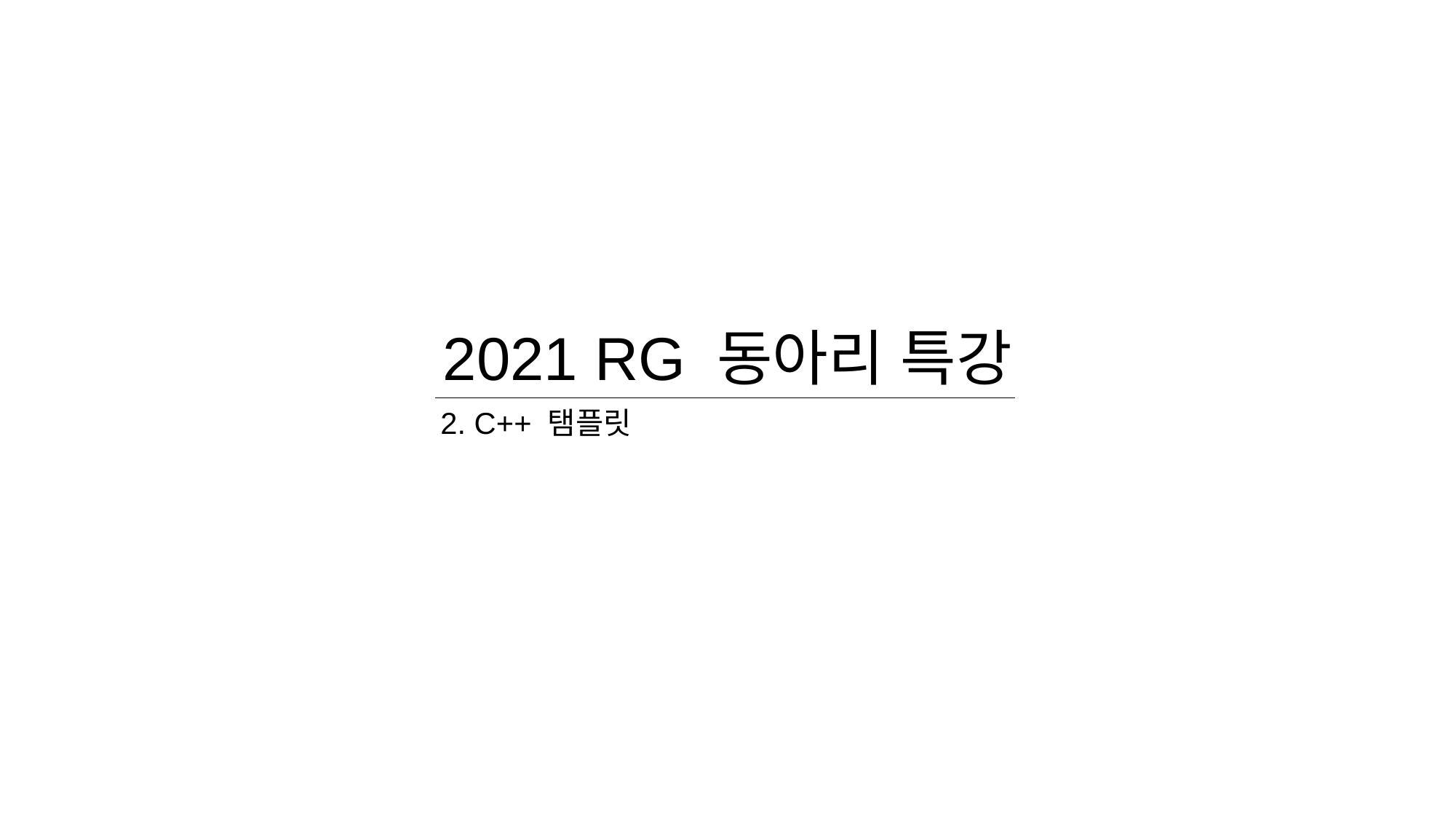

2021 RG 동아리 특강
2. C++ 탬플릿